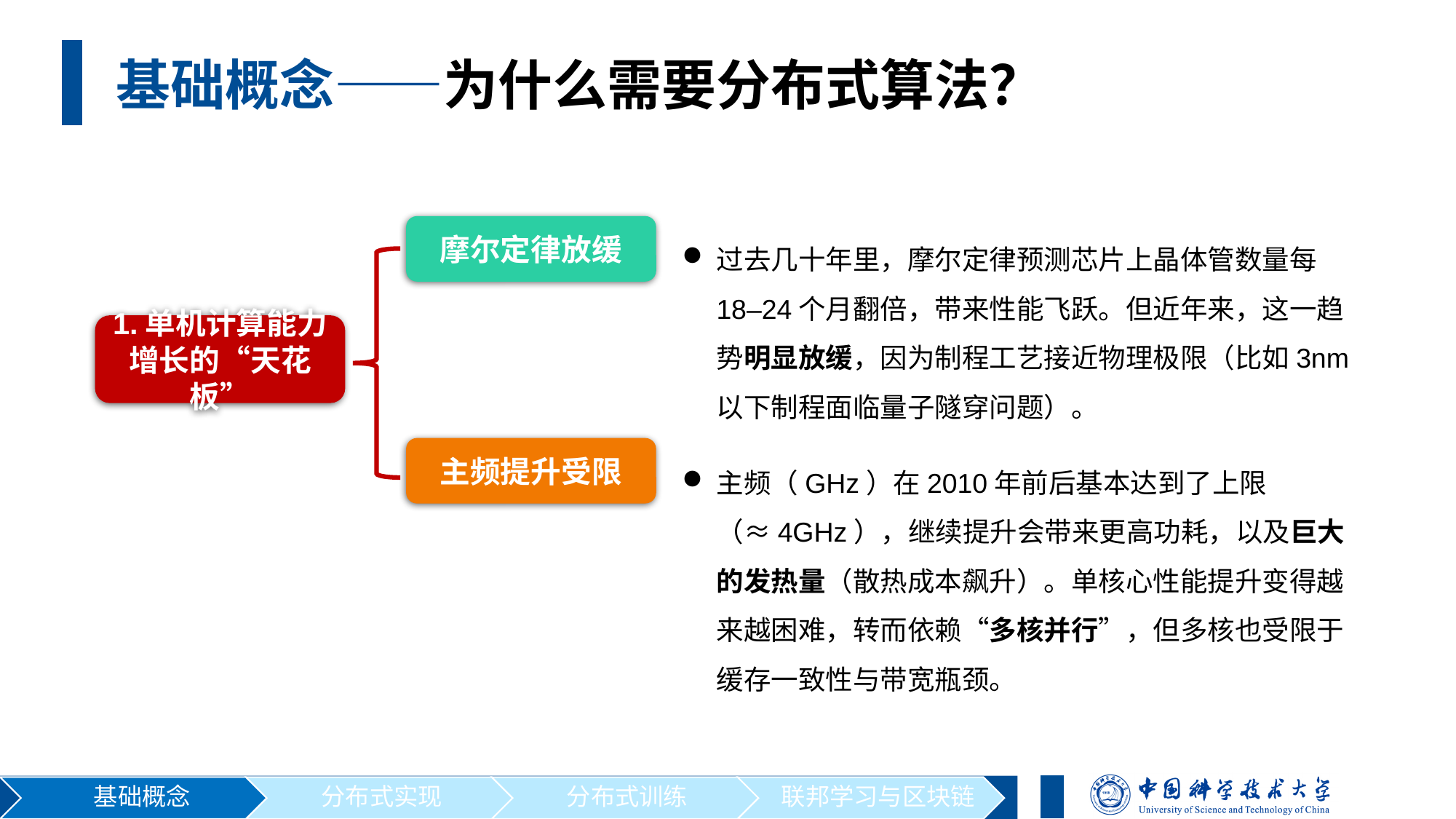

基础概念——为什么需要分布式算法？

摩尔定律放缓
过去几十年里，摩尔定律预测芯片上晶体管数量每18–24个月翻倍，带来性能飞跃。但近年来，这一趋势明显放缓，因为制程工艺接近物理极限（比如3nm以下制程面临量子隧穿问题）。

1.单机计算能力增长的“天花板”
主频提升受限
主频（GHz）在2010年前后基本达到了上限（≈4GHz），继续提升会带来更高功耗，以及巨大的发热量（散热成本飙升）。单核心性能提升变得越来越困难，转而依赖“多核并行”，但多核也受限于缓存一致性与带宽瓶颈。

基础概念

分布式实现

分布式训练

联邦学习与区块链